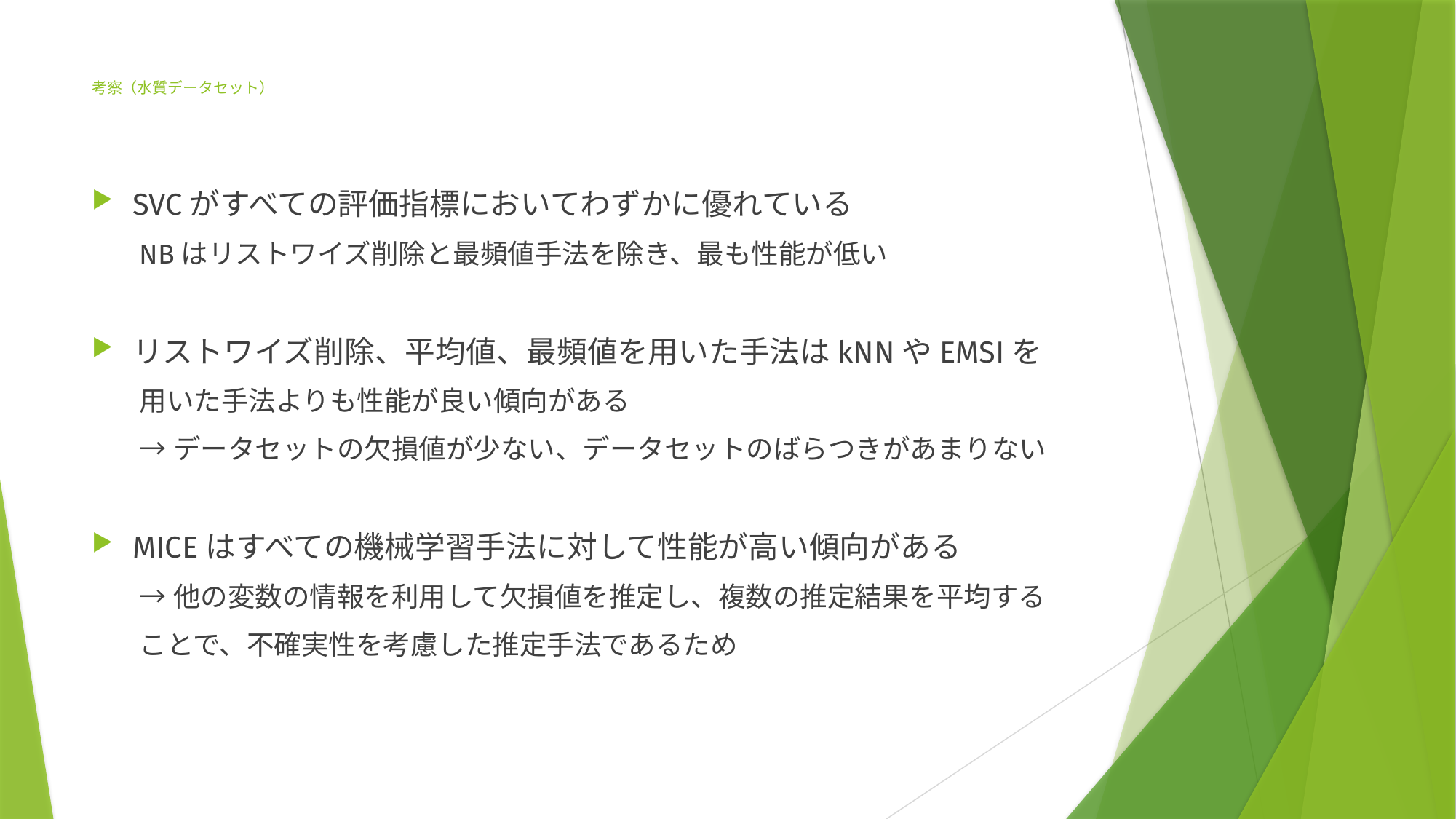

# 考察（水質データセット）
SVCがすべての評価指標においてわずかに優れている
NBはリストワイズ削除と最頻値手法を除き、最も性能が低い

リストワイズ削除、平均値、最頻値を用いた手法はkNNやEMSIを
用いた手法よりも性能が良い傾向がある
→データセットの欠損値が少ない、データセットのばらつきがあまりない

MICEはすべての機械学習手法に対して性能が高い傾向がある
→他の変数の情報を利用して欠損値を推定し、複数の推定結果を平均する
ことで、不確実性を考慮した推定手法であるため